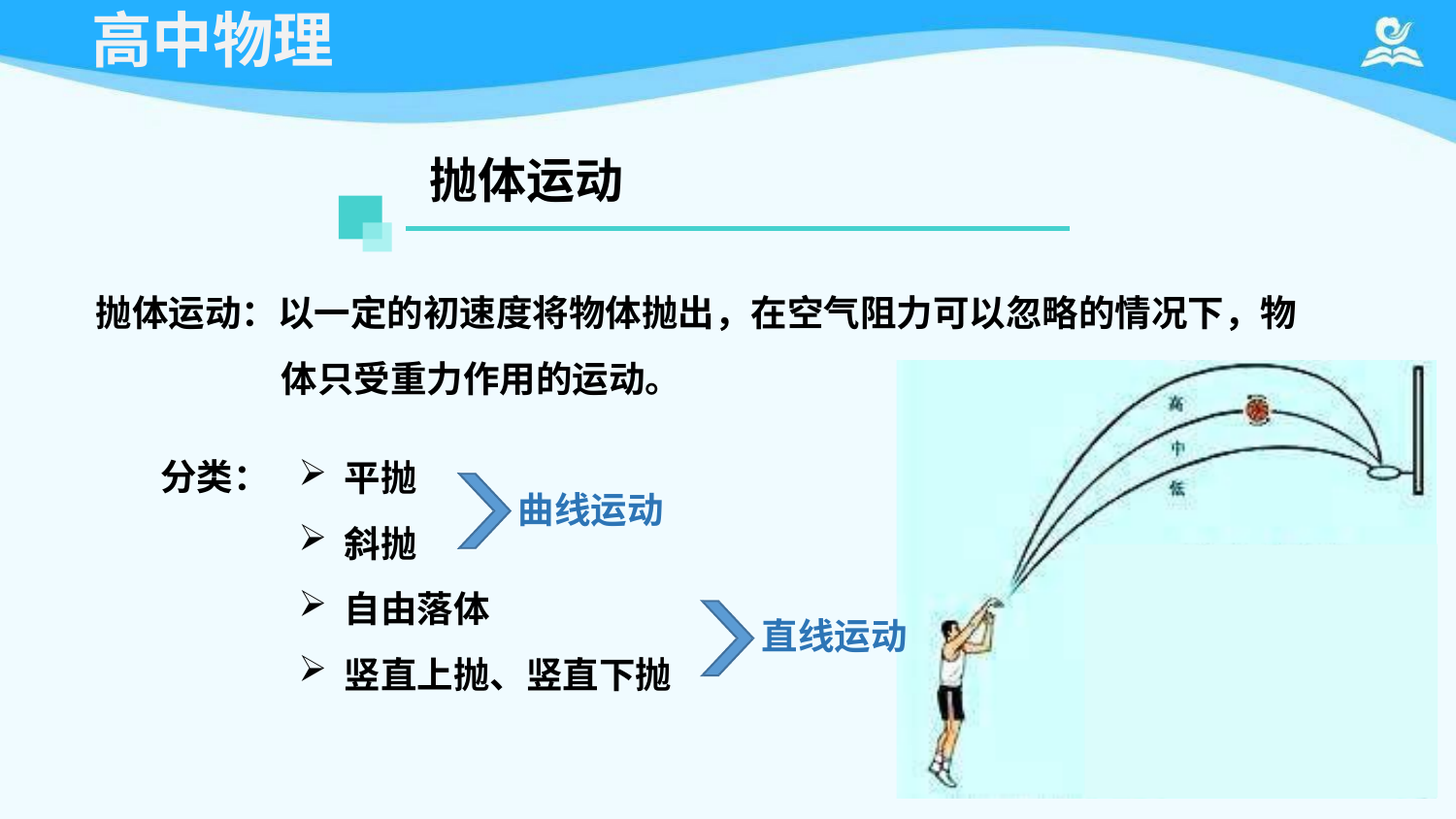

# 高中物理
抛体运动

抛体运动：以一定的初速度将物体抛出，在空气阻力可以忽略的情况下，物 体只受重力作用的运动。

平抛
斜抛
自由落体
分类：

曲线运动

直线运动
竖直上抛、竖直下抛